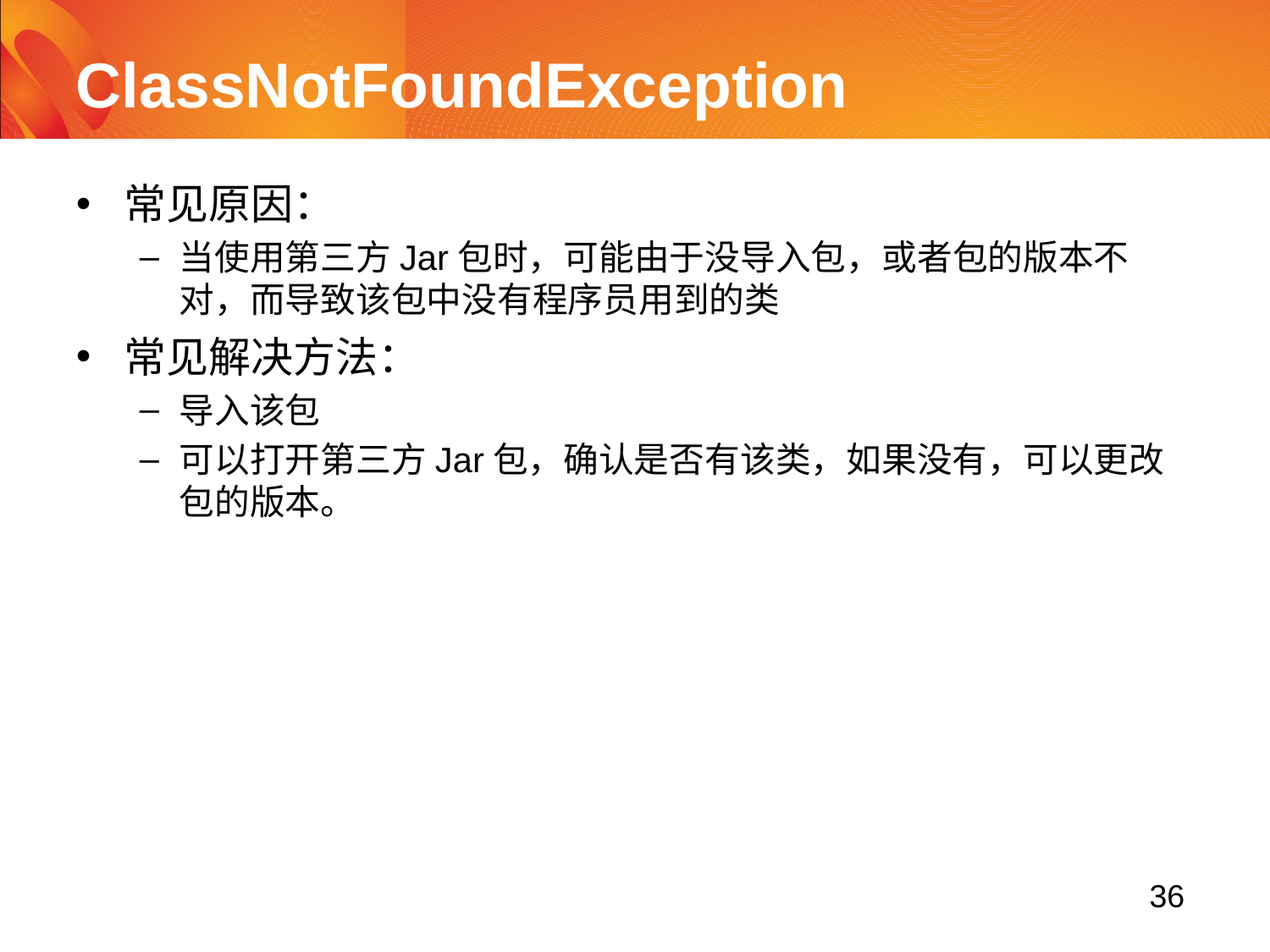

# ClassNotFoundException
常见原因：
当使用第三方Jar包时，可能由于没导入包，或者包的版本不对，而导致该包中没有程序员用到的类
常见解决方法：
导入该包
可以打开第三方Jar包，确认是否有该类，如果没有，可以更改包的版本。